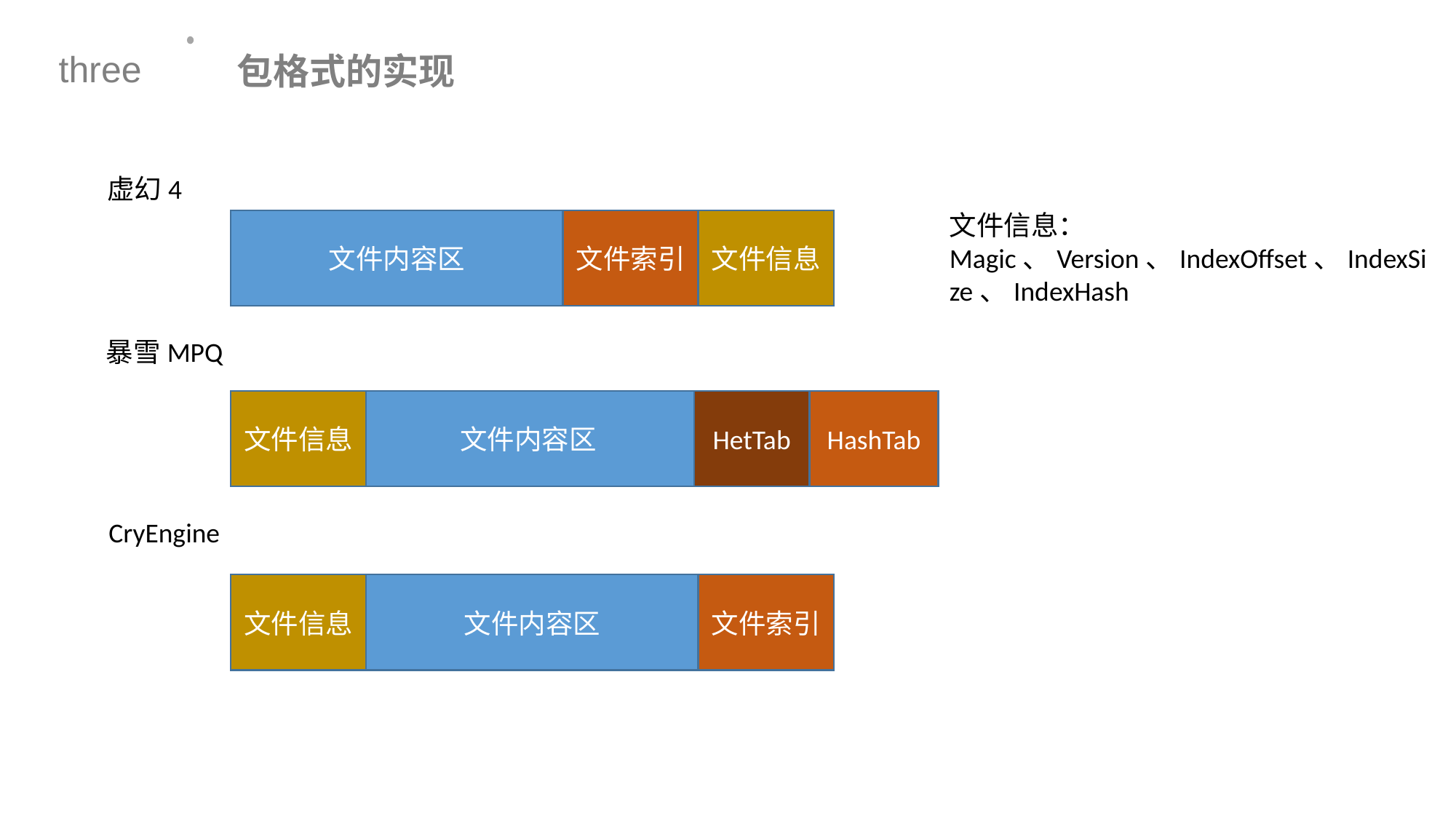

包格式的实现

three
虚幻4
文件信息：
Magic、Version、IndexOffset、IndexSize、IndexHash
文件内容区
文件索引
文件信息
暴雪MPQ
文件信息
文件内容区
HetTab
HashTab
CryEngine
文件信息
文件内容区
文件索引